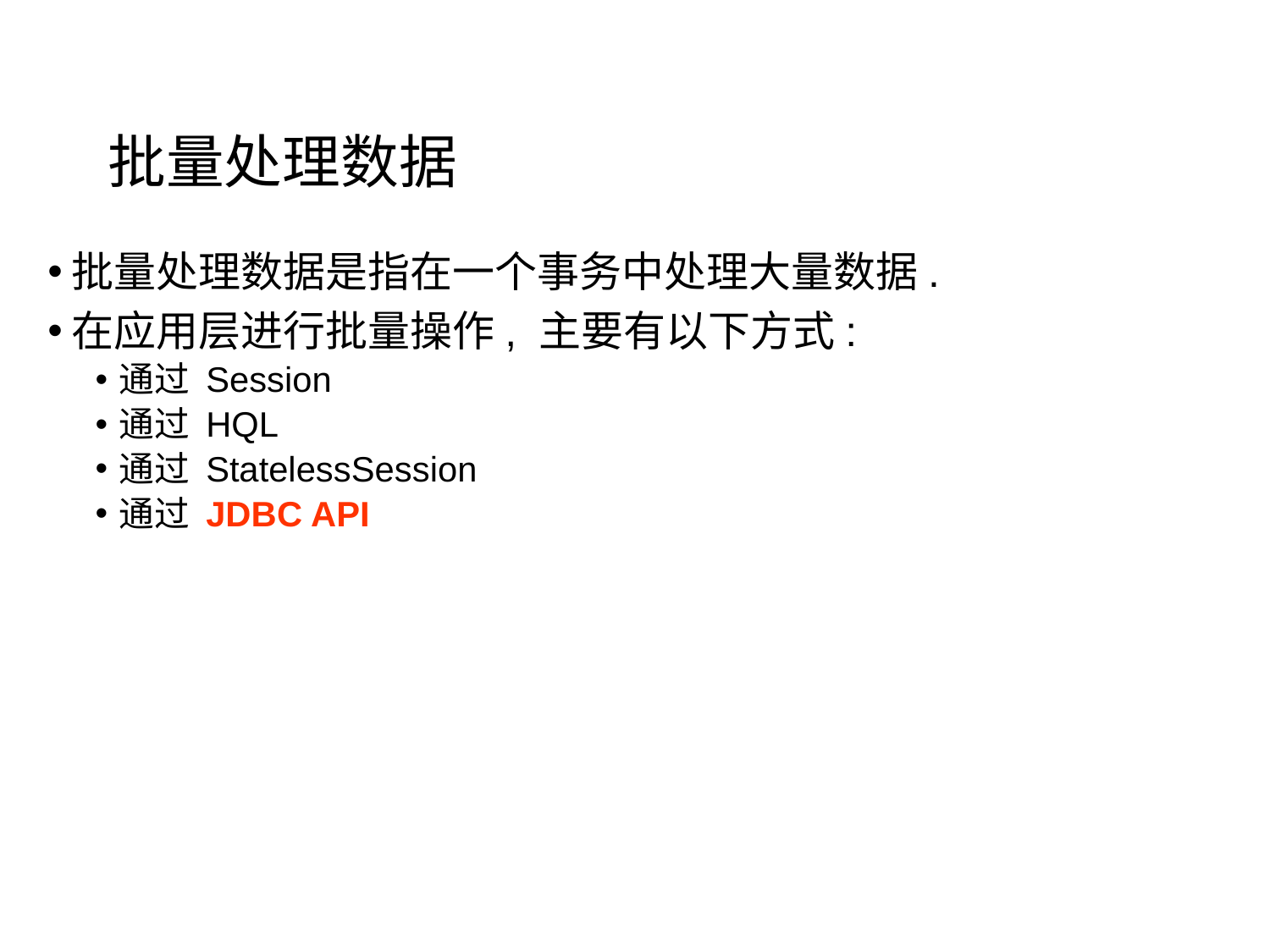

# 批量处理数据
批量处理数据是指在一个事务中处理大量数据.
在应用层进行批量操作, 主要有以下方式:
通过 Session
通过 HQL
通过 StatelessSession
通过 JDBC API